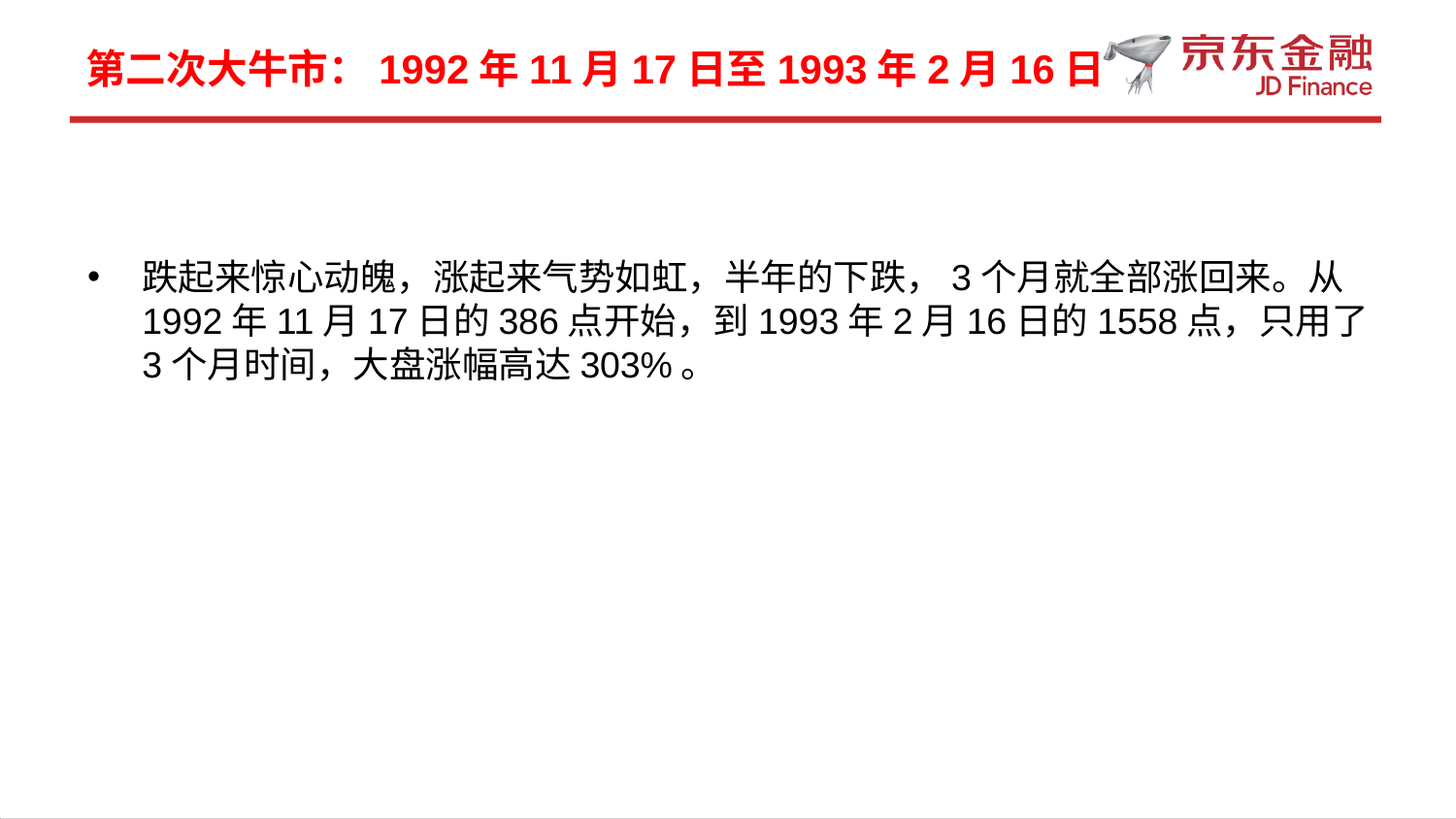

# 第二次大牛市：1992年11月17日至1993年2月16日
跌起来惊心动魄，涨起来气势如虹，半年的下跌，3个月就全部涨回来。从1992年11月17日的386点开始，到1993年2月16日的1558点，只用了3个月时间，大盘涨幅高达303%。